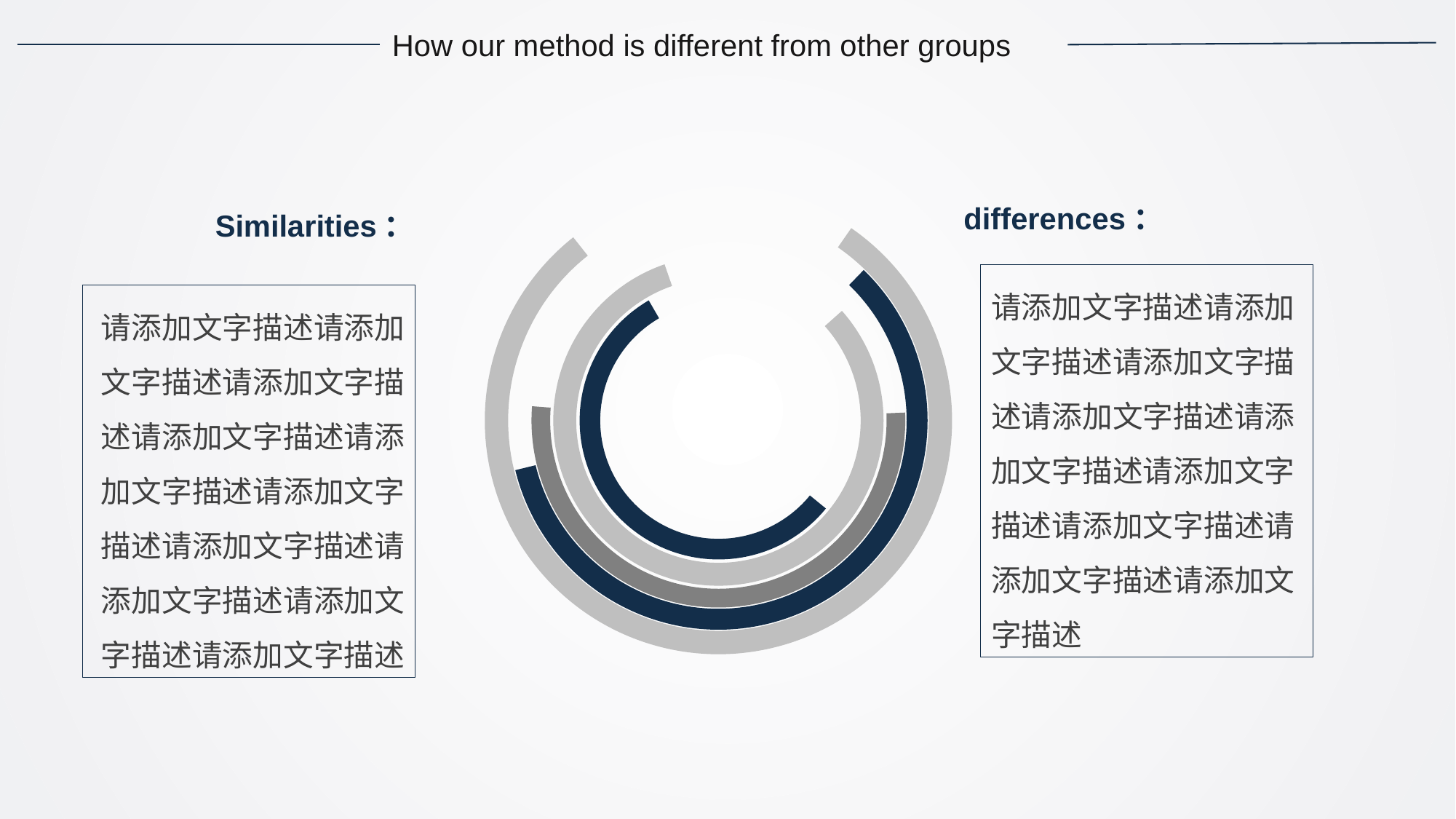

How our method is different from other groups

differences：
Similarities：

请添加文字描述请添加文字描述请添加文字描述请添加文字描述请添加文字描述请添加文字描述请添加文字描述请添加文字描述请添加文字描述

请添加文字描述请添加文字描述请添加文字描述请添加文字描述请添加文字描述请添加文字描述请添加文字描述请添加文字描述请添加文字描述请添加文字描述